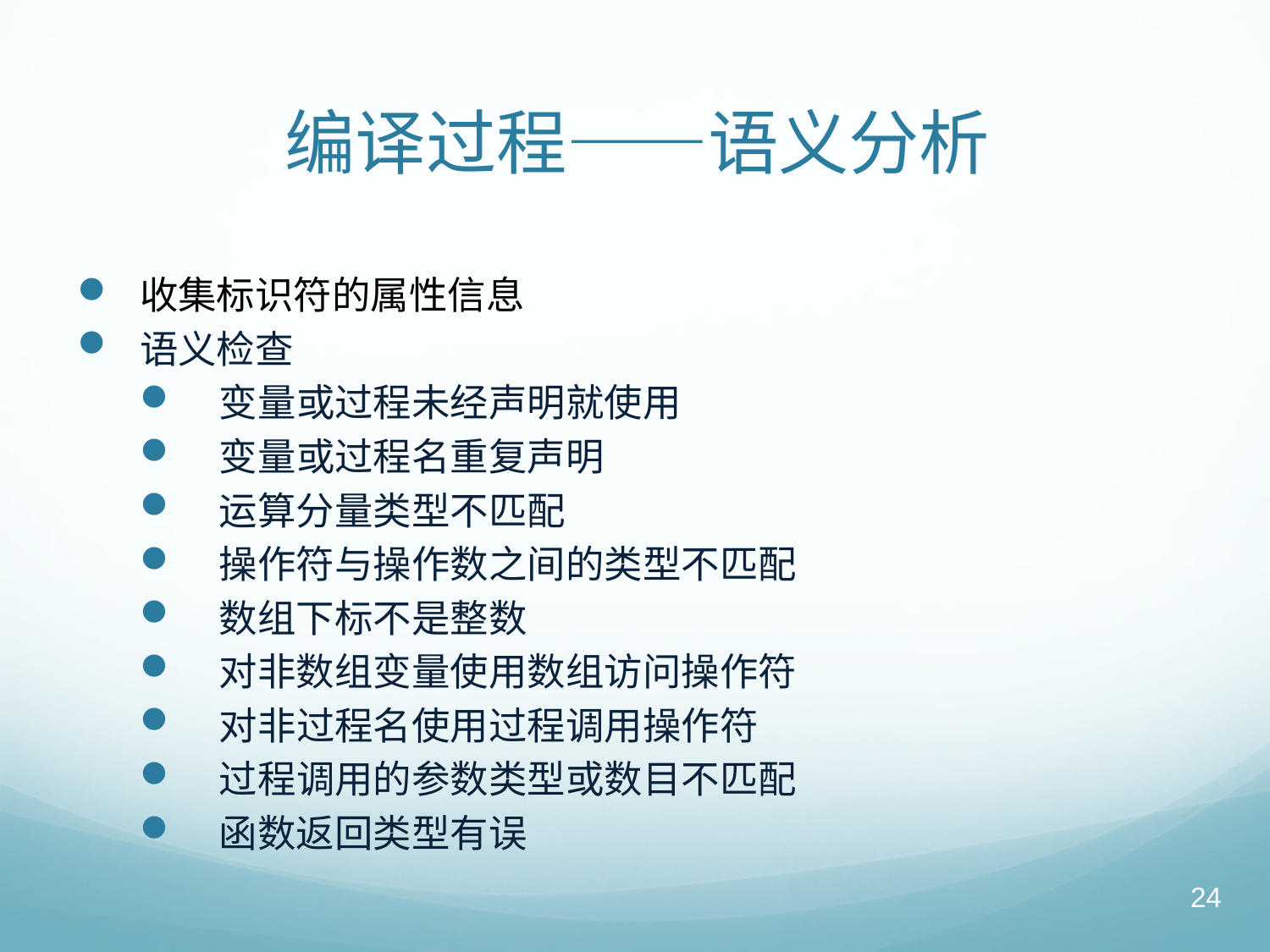

# 编译过程——语义分析
收集标识符的属性信息
语义检查
 变量或过程未经声明就使用
 变量或过程名重复声明
 运算分量类型不匹配
 操作符与操作数之间的类型不匹配
 数组下标不是整数
 对非数组变量使用数组访问操作符
 对非过程名使用过程调用操作符
 过程调用的参数类型或数目不匹配
 函数返回类型有误
24